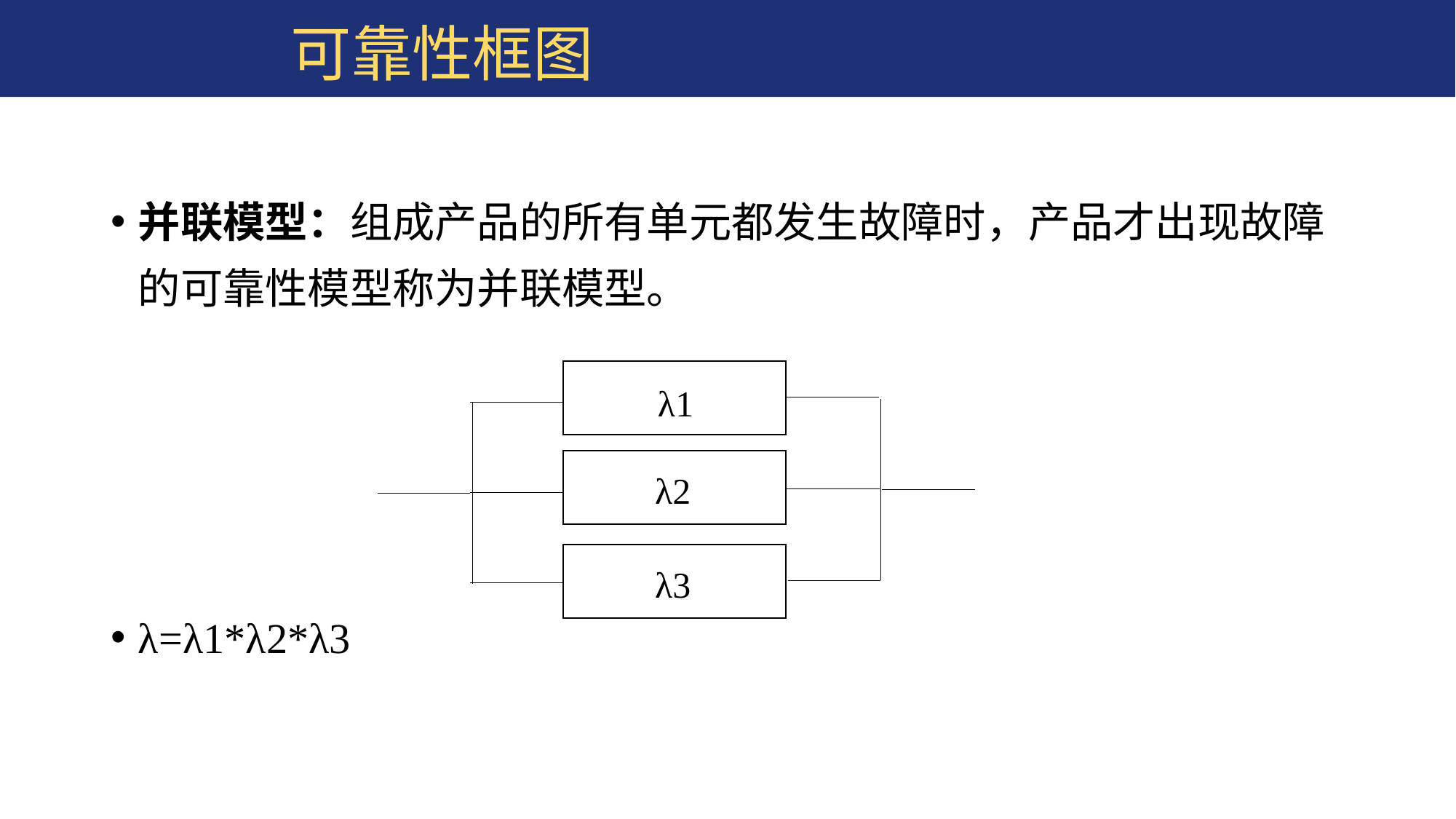

# 可靠性框图
并联模型：组成产品的所有单元都发生故障时，产品才出现故障的可靠性模型称为并联模型。

λ=λ1*λ2*λ3

λ1

λ2

λ3